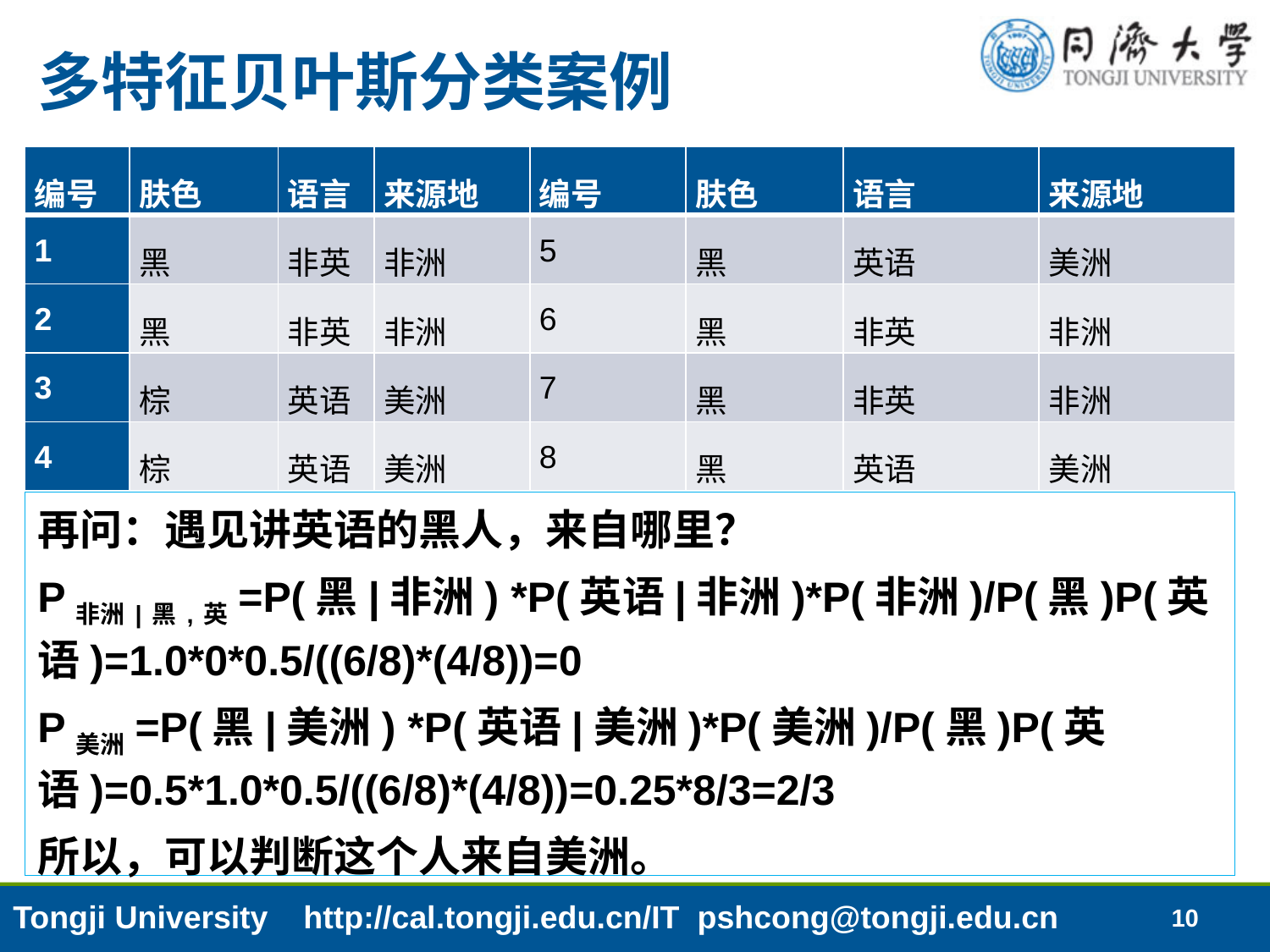

# 多特征贝叶斯分类案例
| 编号 | 肤色 | 语言 | 来源地 | 编号 | 肤色 | 语言 | 来源地 |
| --- | --- | --- | --- | --- | --- | --- | --- |
| 1 | 黑 | 非英 | 非洲 | 5 | 黑 | 英语 | 美洲 |
| 2 | 黑 | 非英 | 非洲 | 6 | 黑 | 非英 | 非洲 |
| 3 | 棕 | 英语 | 美洲 | 7 | 黑 | 非英 | 非洲 |
| 4 | 棕 | 英语 | 美洲 | 8 | 黑 | 英语 | 美洲 |
再问：遇见讲英语的黑人，来自哪里？
P非洲|黑,英=P(黑|非洲) *P(英语|非洲)*P(非洲)/P(黑)P(英语)=1.0*0*0.5/((6/8)*(4/8))=0
P美洲=P(黑|美洲) *P(英语|美洲)*P(美洲)/P(黑)P(英语)=0.5*1.0*0.5/((6/8)*(4/8))=0.25*8/3=2/3
所以，可以判断这个人来自美洲。